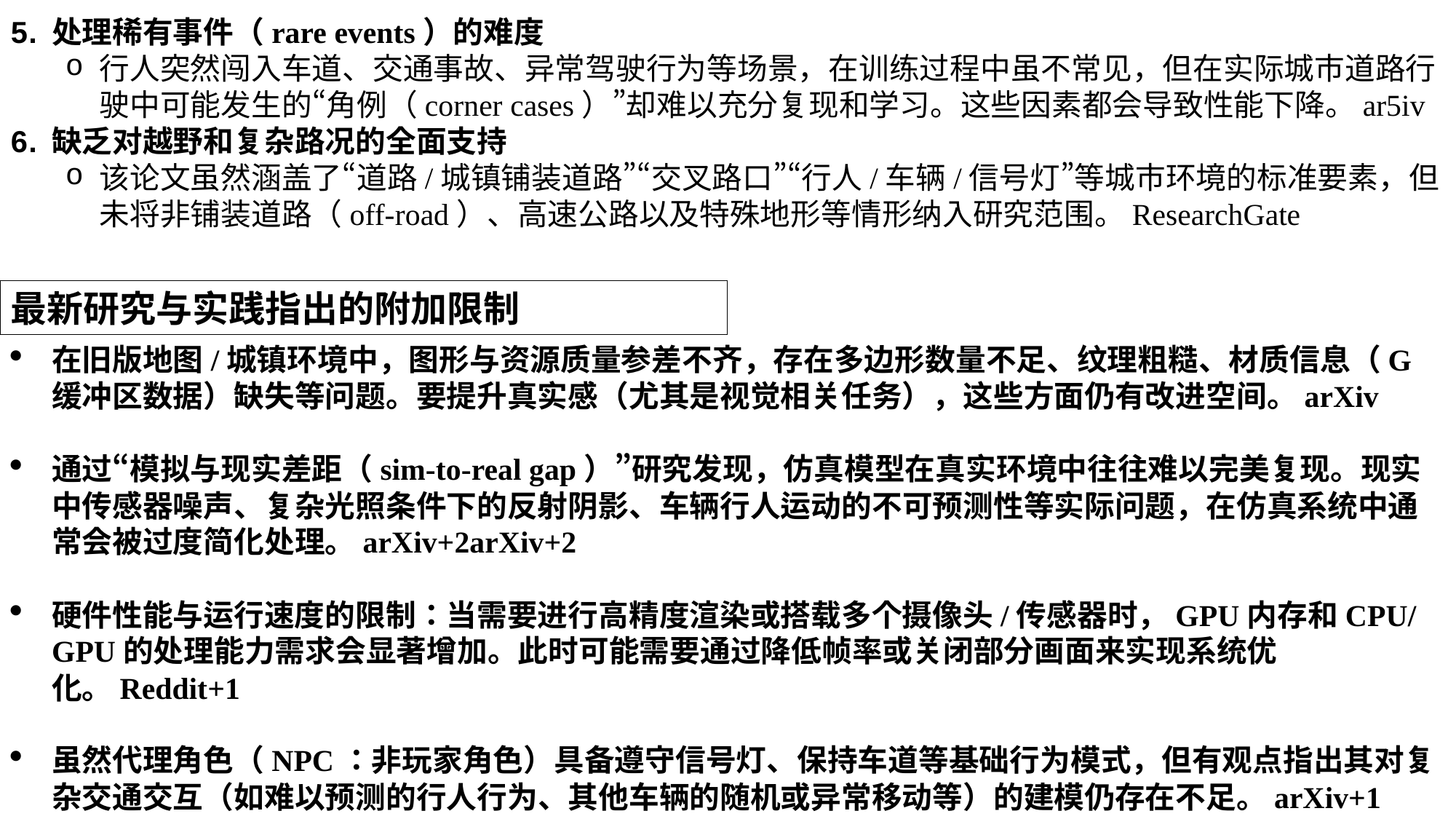

处理稀有事件（rare events）的难度
行人突然闯入车道、交通事故、异常驾驶行为等场景，在训练过程中虽不常见，但在实际城市道路行驶中可能发生的“角例（corner cases）”却难以充分复现和学习。这些因素都会导致性能下降。ar5iv
缺乏对越野和复杂路况的全面支持
该论文虽然涵盖了“道路/城镇铺装道路”“交叉路口”“行人/车辆/信号灯”等城市环境的标准要素，但未将非铺装道路（off-road）、高速公路以及特殊地形等情形纳入研究范围。ResearchGate
最新研究与实践指出的附加限制
在旧版地图/城镇环境中，图形与资源质量参差不齐，存在多边形数量不足、纹理粗糙、材质信息（G缓冲区数据）缺失等问题。要提升真实感（尤其是视觉相关任务），这些方面仍有改进空间。arXiv
通过“模拟与现实差距（sim-to-real gap）”研究发现，仿真模型在真实环境中往往难以完美复现。现实中传感器噪声、复杂光照条件下的反射阴影、车辆行人运动的不可预测性等实际问题，在仿真系统中通常会被过度简化处理。arXiv+2arXiv+2
硬件性能与运行速度的限制：当需要进行高精度渲染或搭载多个摄像头/传感器时，GPU内存和CPU/GPU的处理能力需求会显著增加。此时可能需要通过降低帧率或关闭部分画面来实现系统优化。Reddit+1
虽然代理角色（NPC：非玩家角色）具备遵守信号灯、保持车道等基础行为模式，但有观点指出其对复杂交通交互（如难以预测的行人行为、其他车辆的随机或异常移动等）的建模仍存在不足。arXiv+1